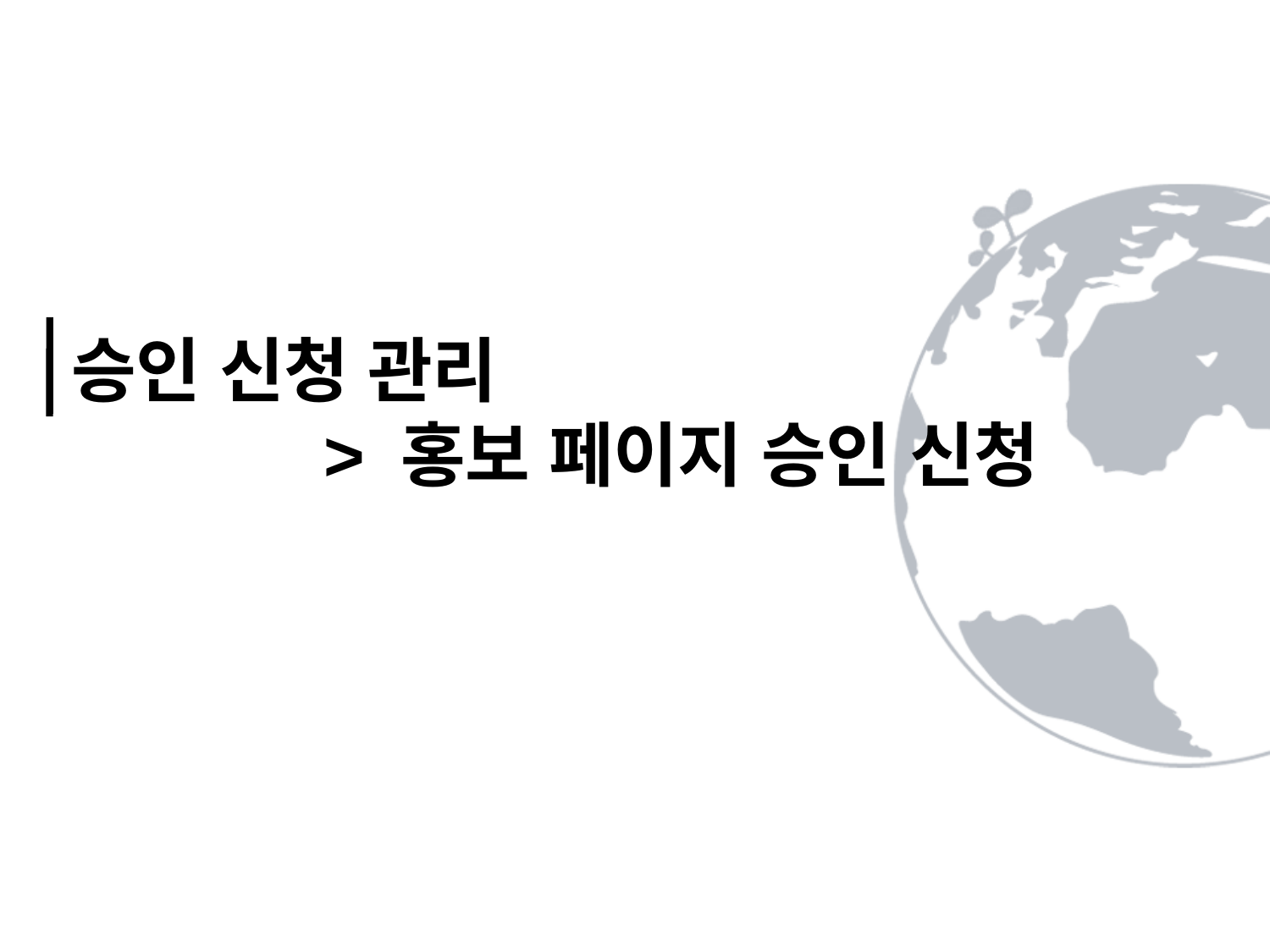

승인 신청 관리
             > 홍보 페이지 승인 신청